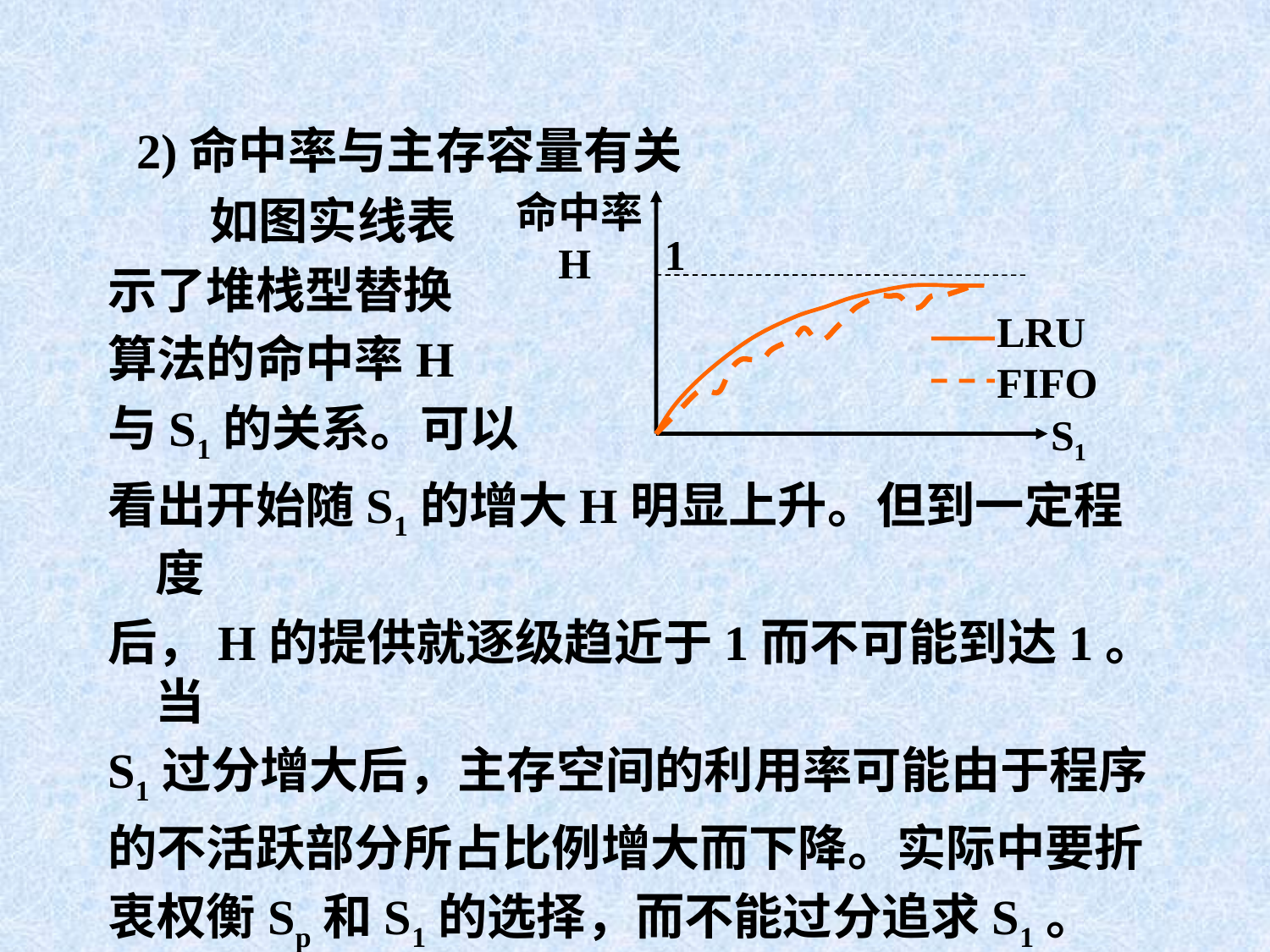

2)命中率与主存容量有关
        如图实线表
示了堆栈型替换
算法的命中率H
与S1的关系。可以
看出开始随S1的增大H明显上升。但到一定程度
后，H的提供就逐级趋近于1而不可能到达1。当
S1过分增大后，主存空间的利用率可能由于程序
的不活跃部分所占比例增大而下降。实际中要折
衷权衡Sp和S1的选择，而不能过分追求S1。

命中率
    H

1

LRU
FIFO

S1